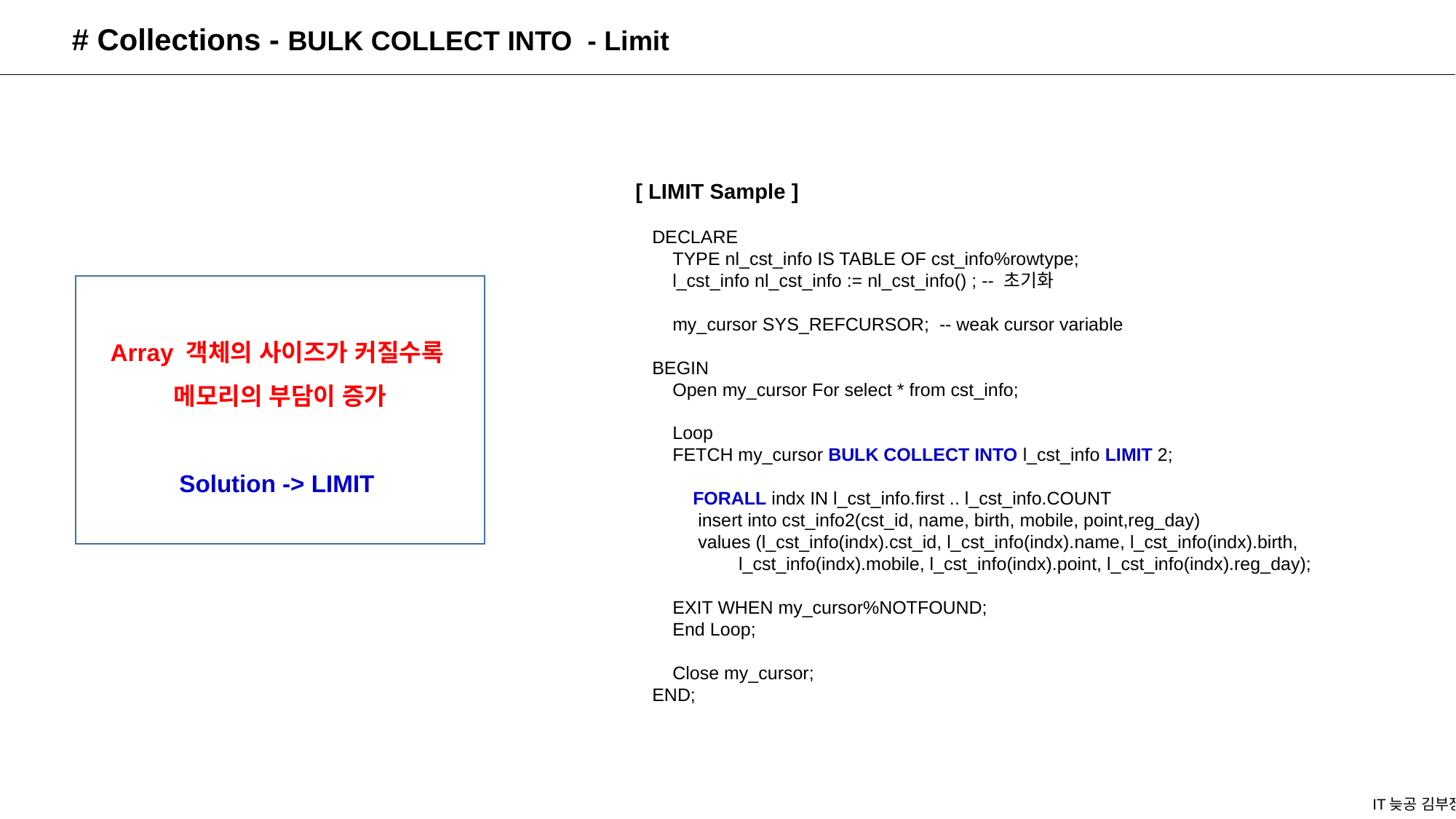

# Collections - BULK COLLECT INTO  - Limit
[ LIMIT Sample ]
DECLARE
    TYPE nl_cst_info IS TABLE OF cst_info%rowtype;
    l_cst_info nl_cst_info := nl_cst_info() ; -- 초기화

    my_cursor SYS_REFCURSOR;  -- weak cursor variable

BEGIN
    Open my_cursor For select * from cst_info;

    Loop
    FETCH my_cursor BULK COLLECT INTO l_cst_info LIMIT 2;

        FORALL indx IN l_cst_info.first .. l_cst_info.COUNT
         insert into cst_info2(cst_id, name, birth, mobile, point,reg_day)
         values (l_cst_info(indx).cst_id, l_cst_info(indx).name, l_cst_info(indx).birth,
                 l_cst_info(indx).mobile, l_cst_info(indx).point, l_cst_info(indx).reg_day);

    EXIT WHEN my_cursor%NOTFOUND;
    End Loop;

    Close my_cursor;
END;

Array 객체의 사이즈가 커질수록
메모리의 부담이 증가

Solution -> LIMIT
IT늦공 김부장